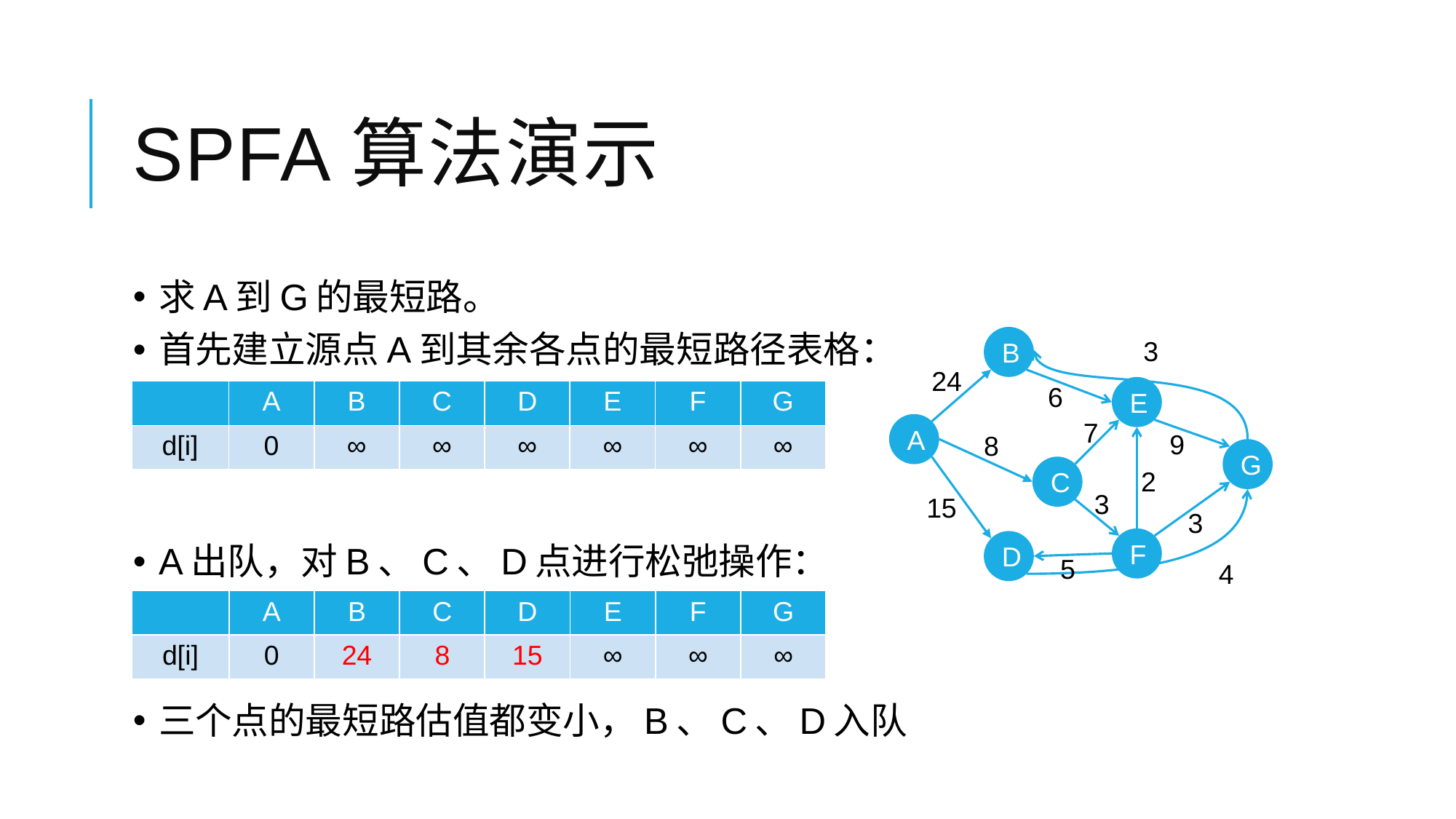

# SPFA算法演示
求A到G的最短路。
首先建立源点A到其余各点的最短路径表格：

A出队，对B、C、D点进行松弛操作：

三个点的最短路估值都变小，B、C、D入队
B
3
24
6
E
|  | A | B | C | D | E | F | G |
| --- | --- | --- | --- | --- | --- | --- | --- |
| d[i] | 0 | ∞ | ∞ | ∞ | ∞ | ∞ | ∞ |
7
A
9
8
G
C
2
3
15
3
F
D
5
4
|  | A | B | C | D | E | F | G |
| --- | --- | --- | --- | --- | --- | --- | --- |
| d[i] | 0 | 24 | 8 | 15 | ∞ | ∞ | ∞ |